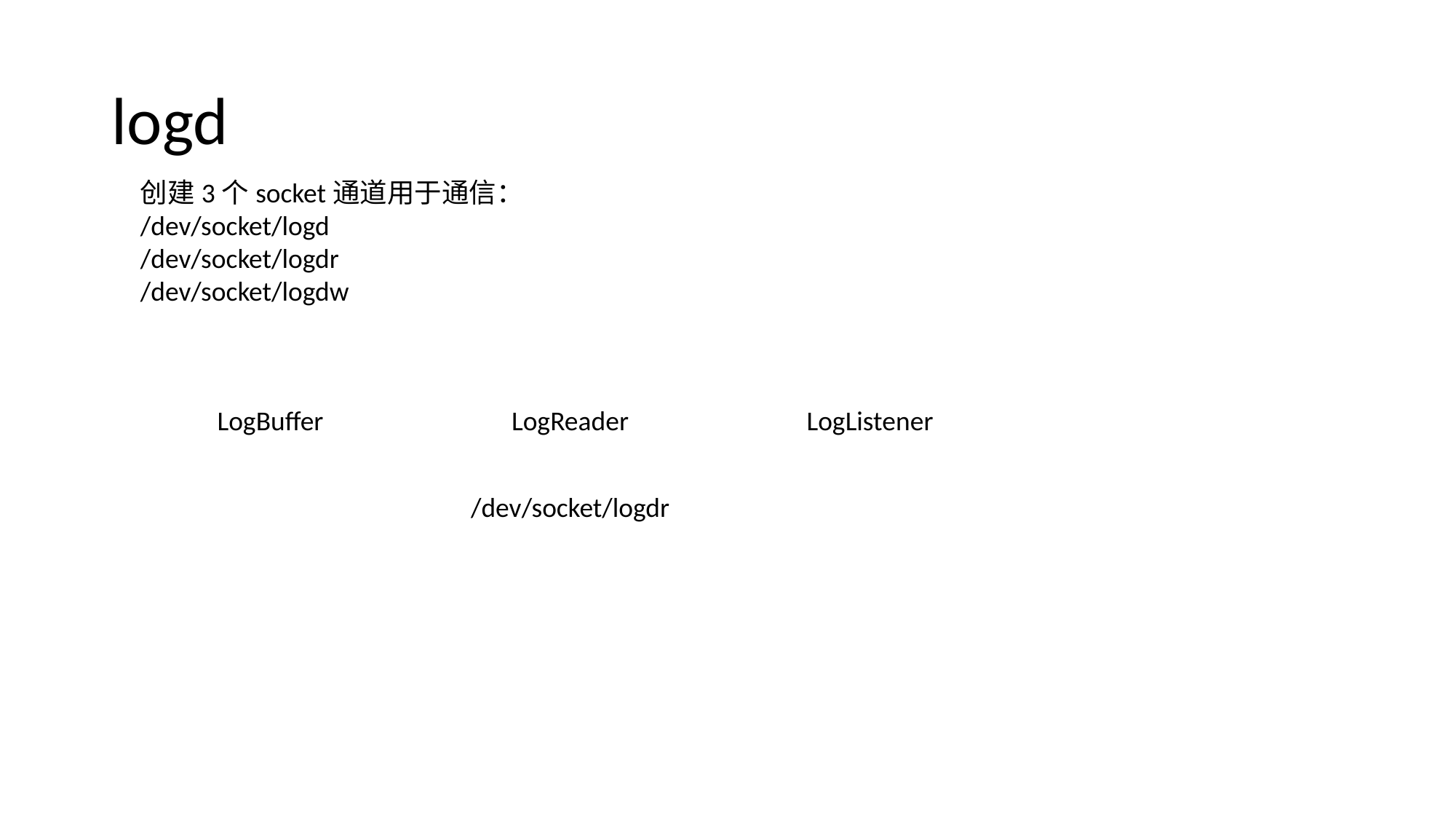

# logd
创建3个socket通道用于通信：
/dev/socket/logd
/dev/socket/logdr
/dev/socket/logdw
LogBuffer
LogReader
LogListener
/dev/socket/logdr